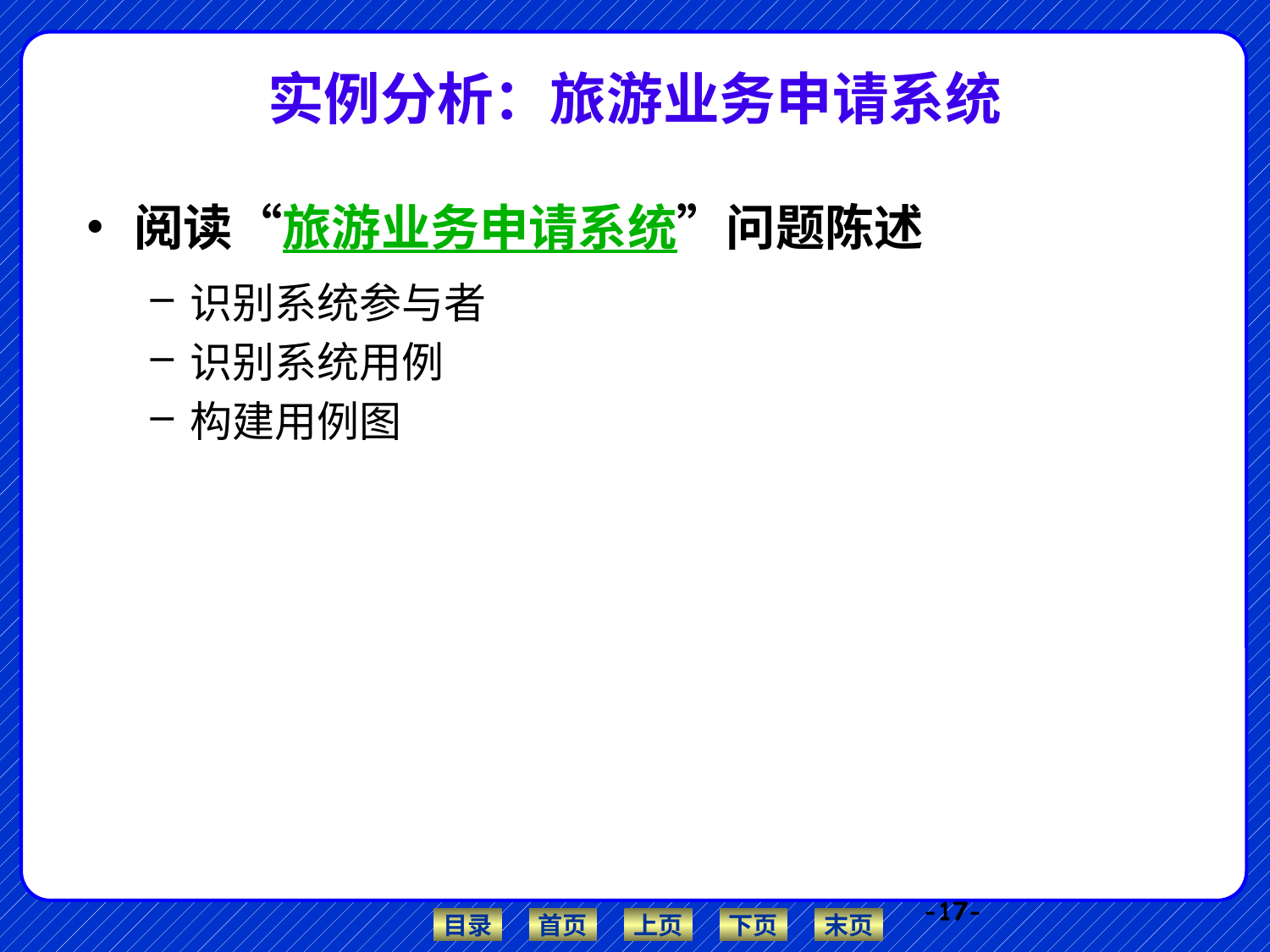

# 实例分析：旅游业务申请系统
阅读“旅游业务申请系统”问题陈述
识别系统参与者
识别系统用例
构建用例图
-17-